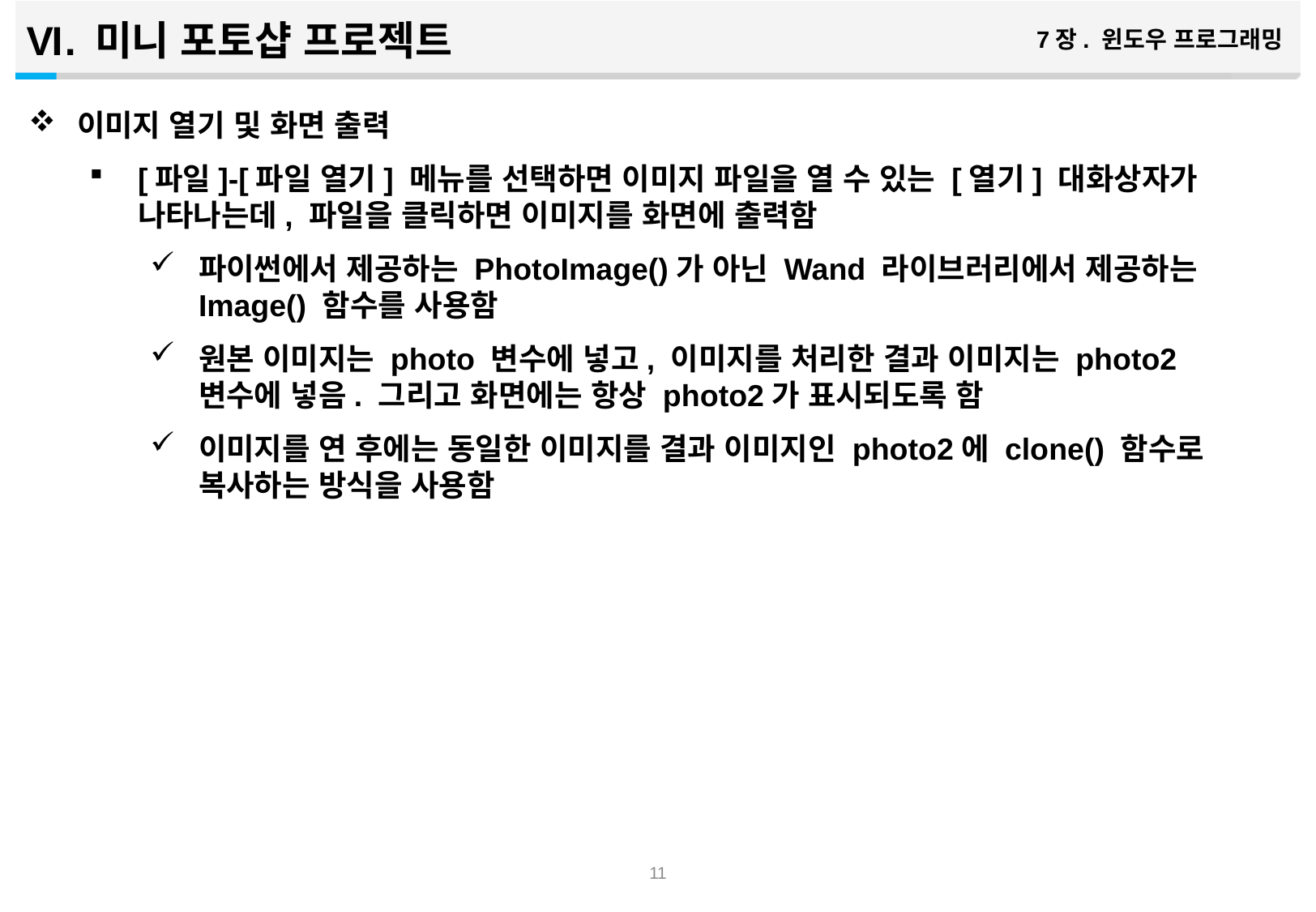

미니 포토샵 프로젝트
7장. 윈도우 프로그래밍
이미지 열기 및 화면 출력
[파일]-[파일 열기] 메뉴를 선택하면 이미지 파일을 열 수 있는 [열기] 대화상자가  나타나는데, 파일을 클릭하면 이미지를 화면에 출력함
파이썬에서 제공하는 PhotoImage()가 아닌 Wand 라이브러리에서 제공하는 Image() 함수를 사용함
원본 이미지는 photo 변수에 넣고, 이미지를 처리한 결과 이미지는 photo2    변수에 넣음. 그리고 화면에는 항상 photo2가 표시되도록 함
이미지를 연 후에는 동일한 이미지를 결과 이미지인 photo2에 clone() 함수로 복사하는 방식을 사용함
11